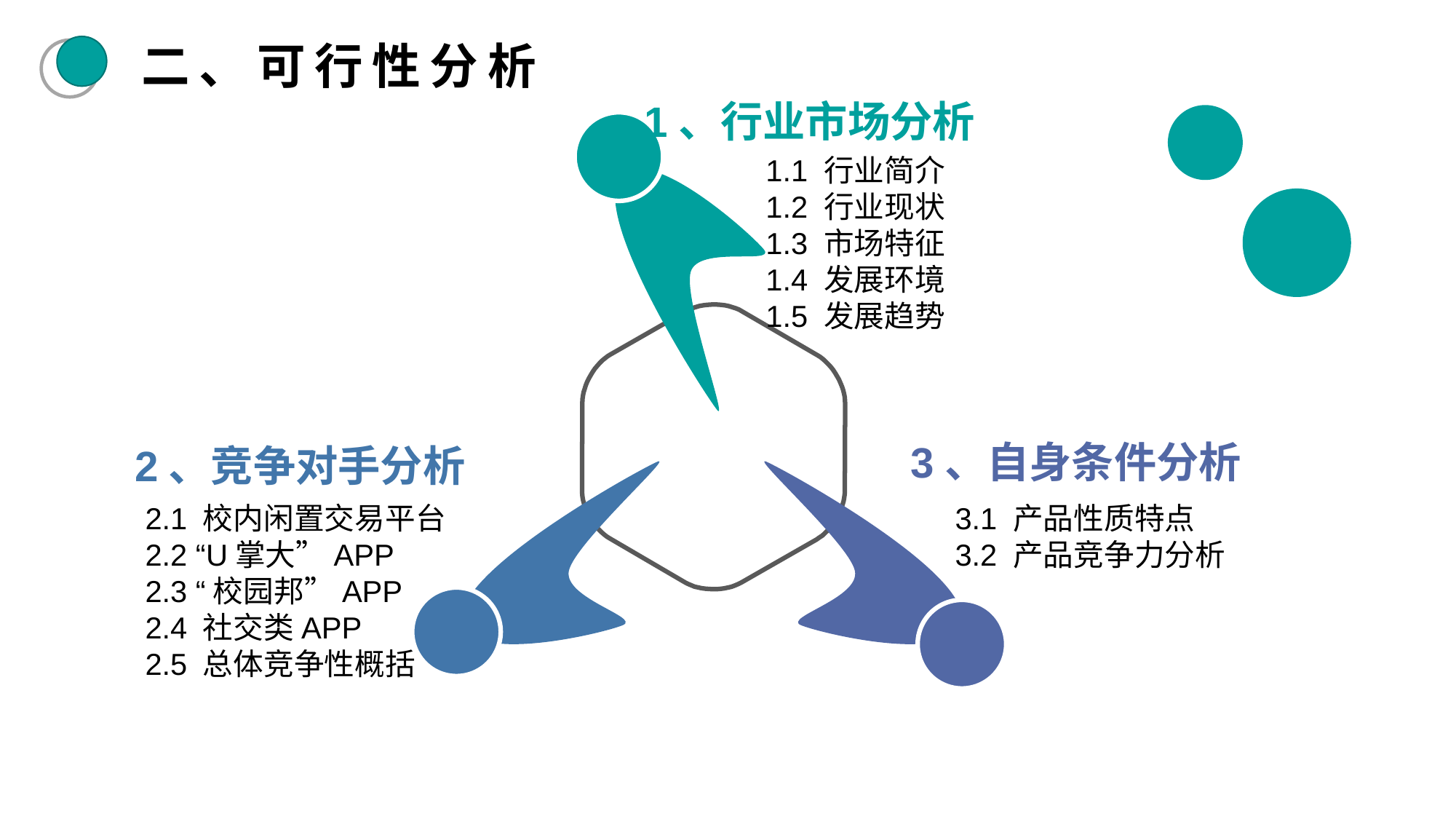

二、可行性分析

1、行业市场分析

3、自身条件分析
2、竞争对手分析

1.1 行业简介
1.2 行业现状
1.3 市场特征
1.4 发展环境
1.5 发展趋势

2.1 校内闲置交易平台
2.2 “U掌大”APP
2.3 “校园邦”APP
2.4 社交类APP
2.5 总体竞争性概括
3.1 产品性质特点
3.2 产品竞争力分析